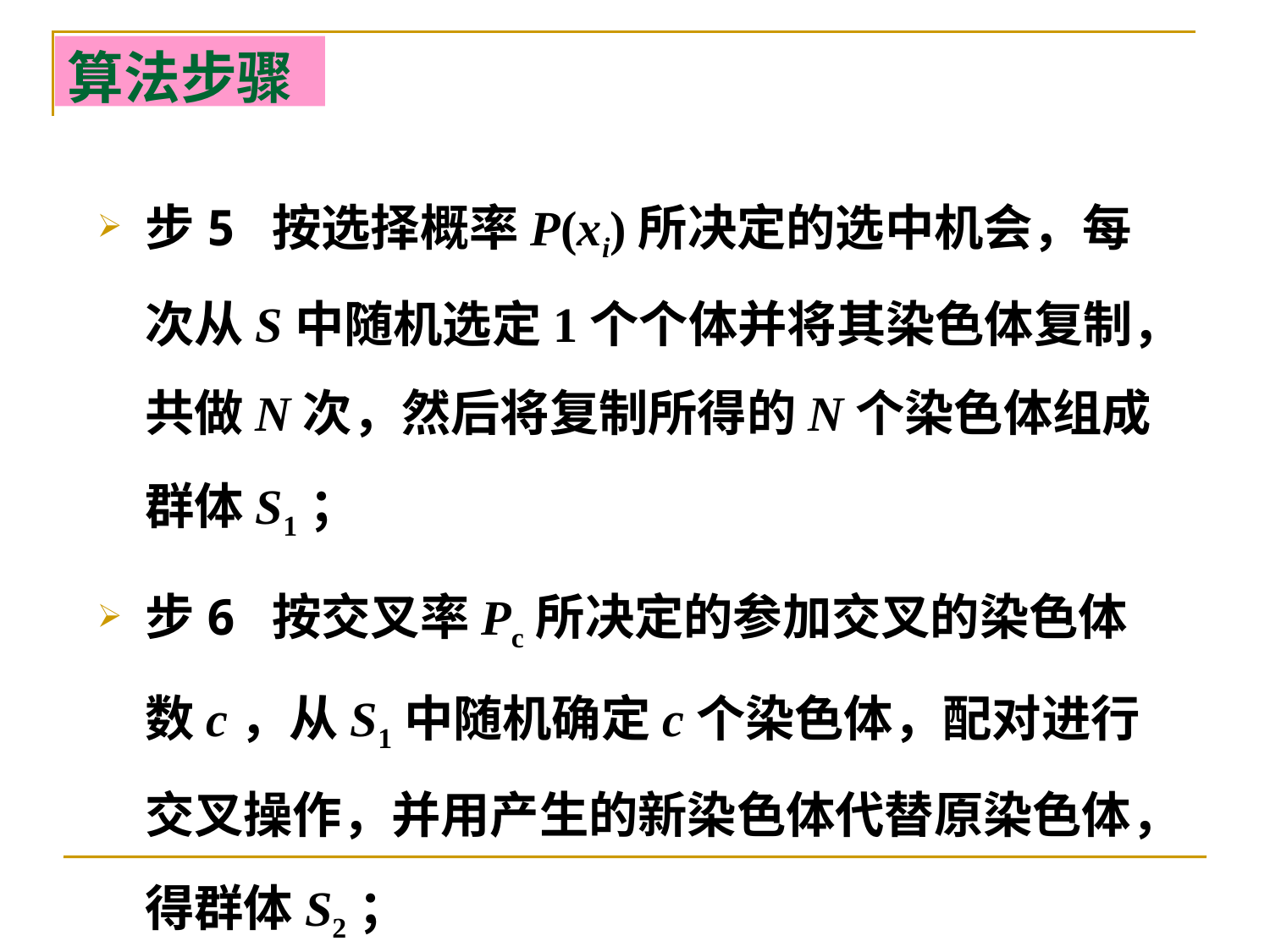

# 算法步骤
步5  按选择概率P(xi)所决定的选中机会，每次从S中随机选定1个个体并将其染色体复制，共做N次，然后将复制所得的N个染色体组成群体S1；
步6  按交叉率Pc所决定的参加交叉的染色体数c，从S1中随机确定c个染色体，配对进行交叉操作，并用产生的新染色体代替原染色体，得群体S2；